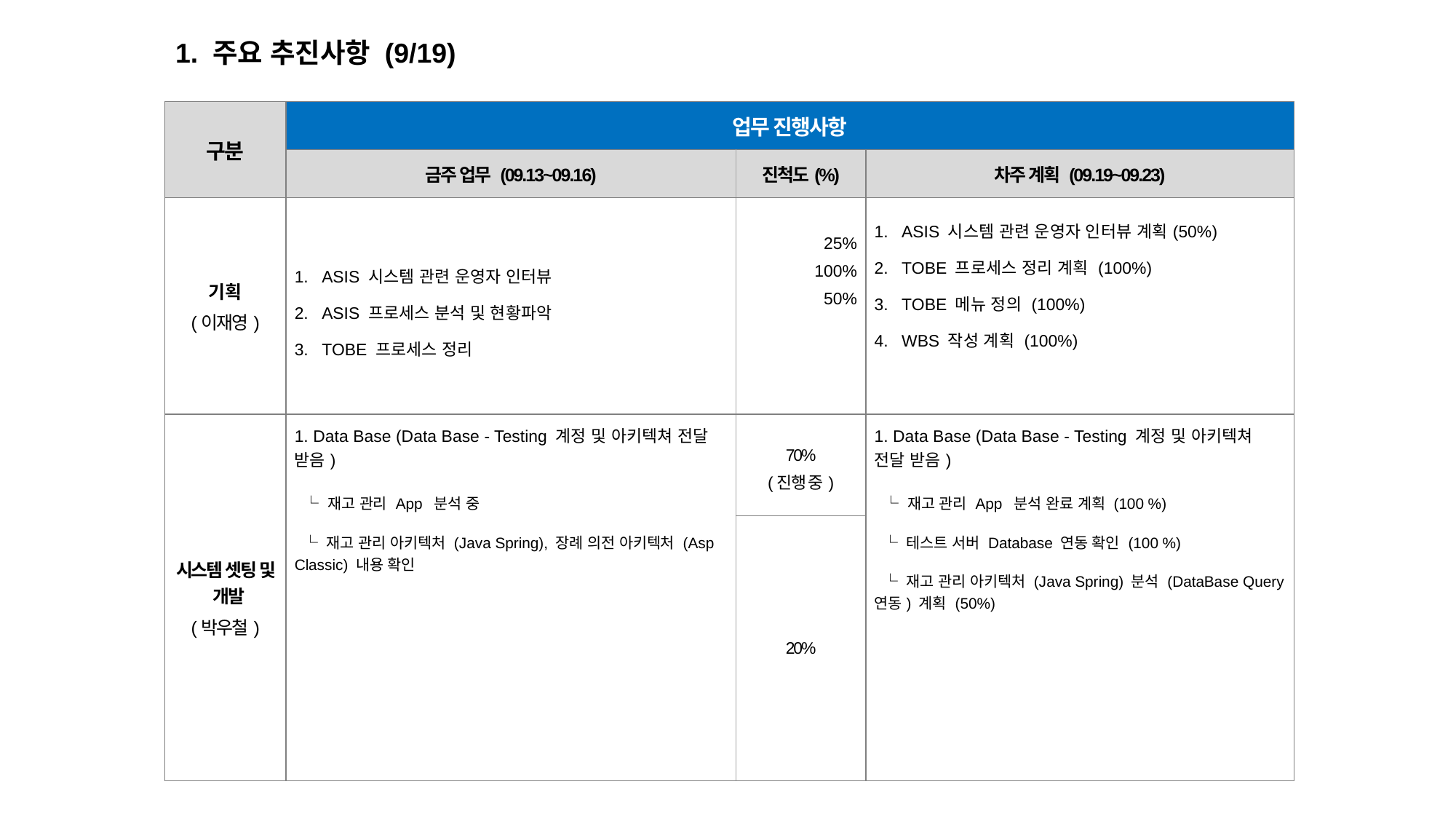

1. 주요 추진사항 (9/19)
| 구분 | 업무 진행사항 |  |  |
| --- | --- | --- | --- |
|  | 금주 업무 (09.13~09.16) | 진척도(%) | 차주 계획 (09.19~09.23) |
| 기획 (이재영) | ASIS 시스템 관련 운영자 인터뷰 ASIS 프로세스 분석 및 현황파악 TOBE 프로세스 정리 | 25% 100% 50% | ASIS 시스템 관련 운영자 인터뷰 계획(50%) TOBE 프로세스 정리 계획 (100%) TOBE 메뉴 정의 (100%) WBS 작성 계획 (100%) |
| 시스템 셋팅 및 개발 (박우철) | 1. Data Base (Data Base - Testing 계정 및 아키텍쳐 전달 받음)   └ 재고 관리 App 분석 중 └ 재고 관리 아키텍처 (Java Spring), 장례 의전 아키텍처 (Asp Classic) 내용 확인 | 70% (진행 중) | 1. Data Base (Data Base - Testing 계정 및 아키텍쳐 전달 받음)   └ 재고 관리 App 분석 완료 계획 (100 %) └ 테스트 서버 Database 연동 확인 (100 %) └ 재고 관리 아키텍처 (Java Spring) 분석 (DataBase Query 연동) 계획 (50%) |
|  |  | 20% |  |